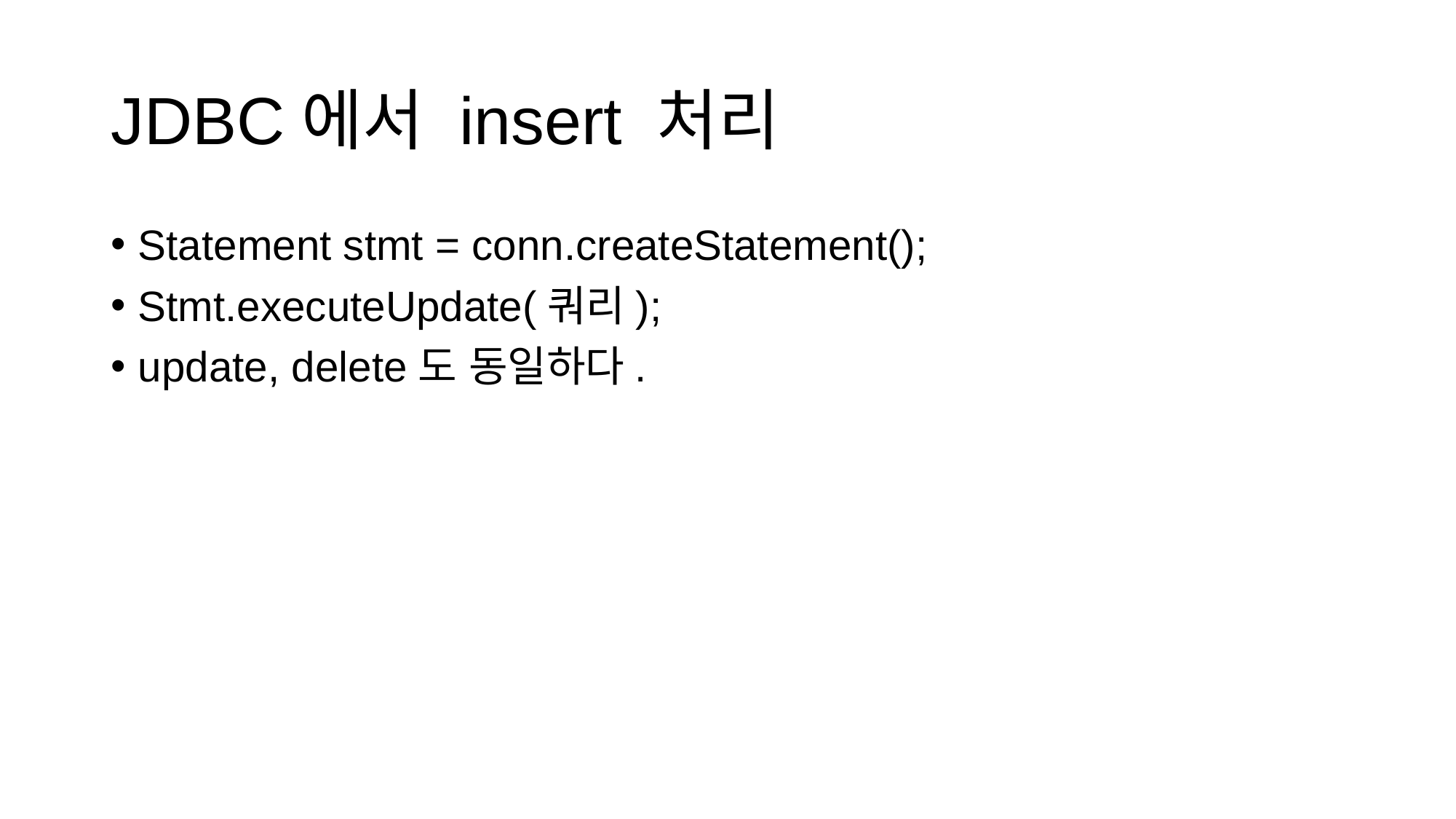

# JDBC에서 insert 처리
Statement stmt = conn.createStatement();
Stmt.executeUpdate(쿼리);
update, delete도 동일하다.